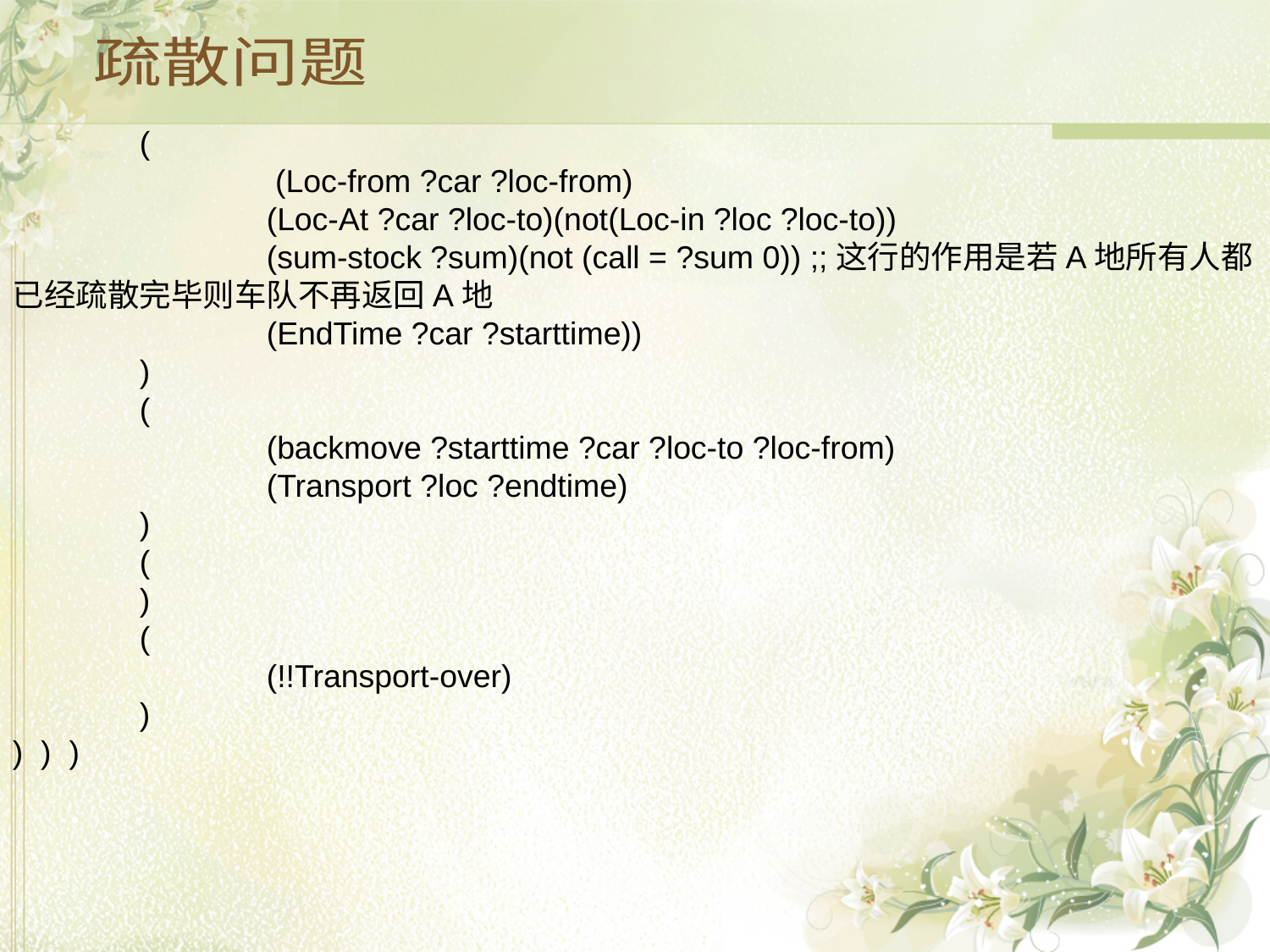

疏散问题
	(
		 (Loc-from ?car ?loc-from)
   		(Loc-At ?car ?loc-to)(not(Loc-in ?loc ?loc-to))
   		(sum-stock ?sum)(not (call = ?sum 0)) ;;这行的作用是若A地所有人都已经疏散完毕则车队不再返回A地
   		(EndTime ?car ?starttime))
	)
	(
		(backmove ?starttime ?car ?loc-to ?loc-from)
   		(Transport ?loc ?endtime)
	)
	(
	)
	(
		(!!Transport-over)
	)
)  )  )